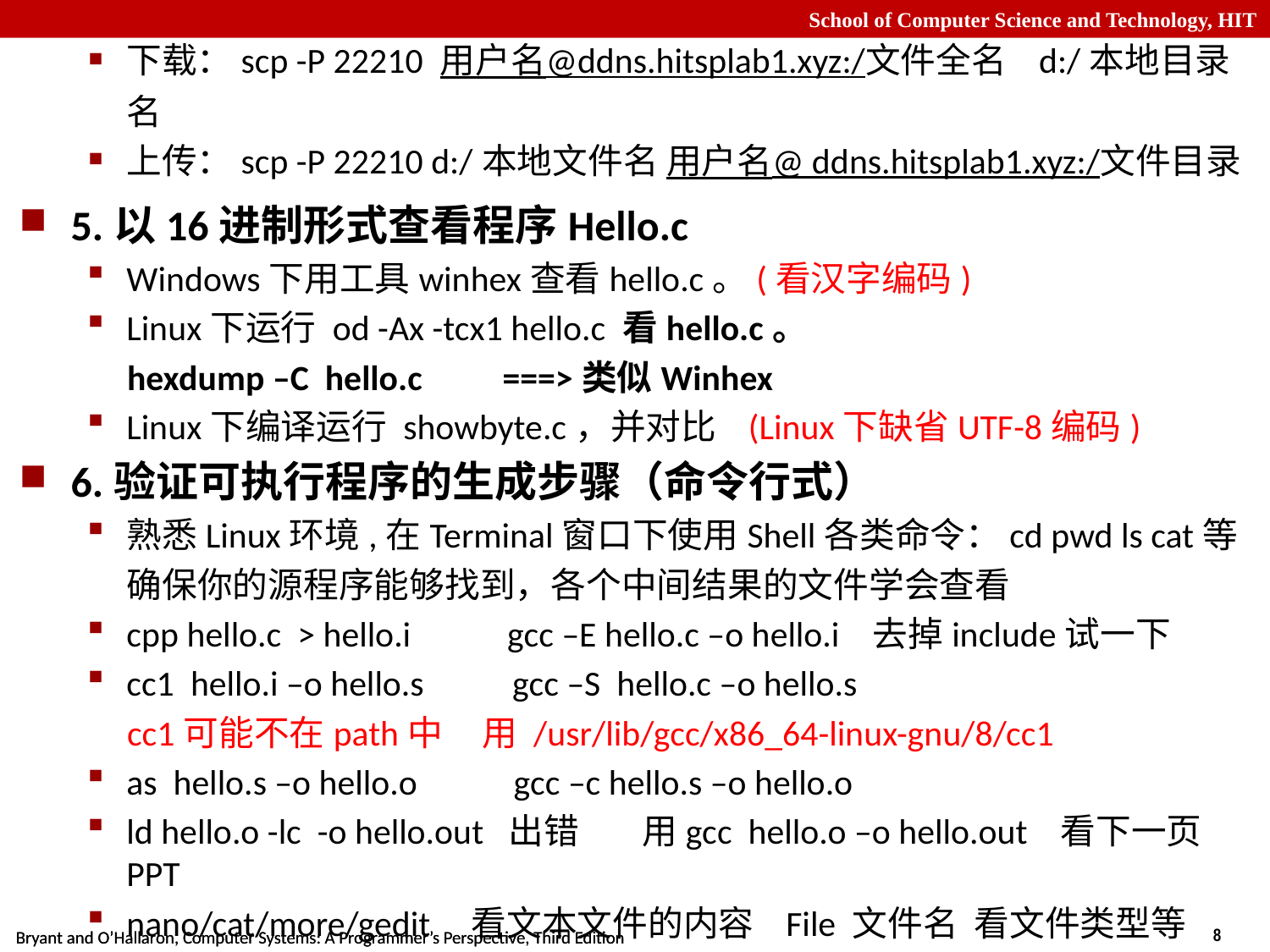

下载：scp -P 22210 用户名@ddns.hitsplab1.xyz:/文件全名   d:/本地目录名
上传：scp -P 22210 d:/本地文件名 用户名@ ddns.hitsplab1.xyz:/文件目录
5.以16进制形式查看程序Hello.c
Windows下用工具winhex查看hello.c。(看汉字编码)
Linux下运行 od -Ax -tcx1 hello.c 看hello.c。
     hexdump –C  hello.c          ===>类似Winhex
Linux下编译运行 showbyte.c，并对比   (Linux下缺省UTF-8编码)
6.验证可执行程序的生成步骤（命令行式）
熟悉Linux环境,在Terminal窗口下使用Shell各类命令：cd pwd ls cat等
    确保你的源程序能够找到，各个中间结果的文件学会查看
cpp hello.c  > hello.i            gcc –E hello.c –o hello.i   去掉include试一下
cc1  hello.i –o hello.s           gcc –S  hello.c –o hello.s
     cc1可能不在path中     用 /usr/lib/gcc/x86_64-linux-gnu/8/cc1
as  hello.s –o hello.o            gcc –c hello.s –o hello.o
ld hello.o -lc  -o hello.out  出错        用gcc  hello.o –o hello.out   看下一页PPT
nano/cat/more/gedit    看文本文件的内容   File 文件名  看文件类型等
gcc 等命令  -v  看软件版本